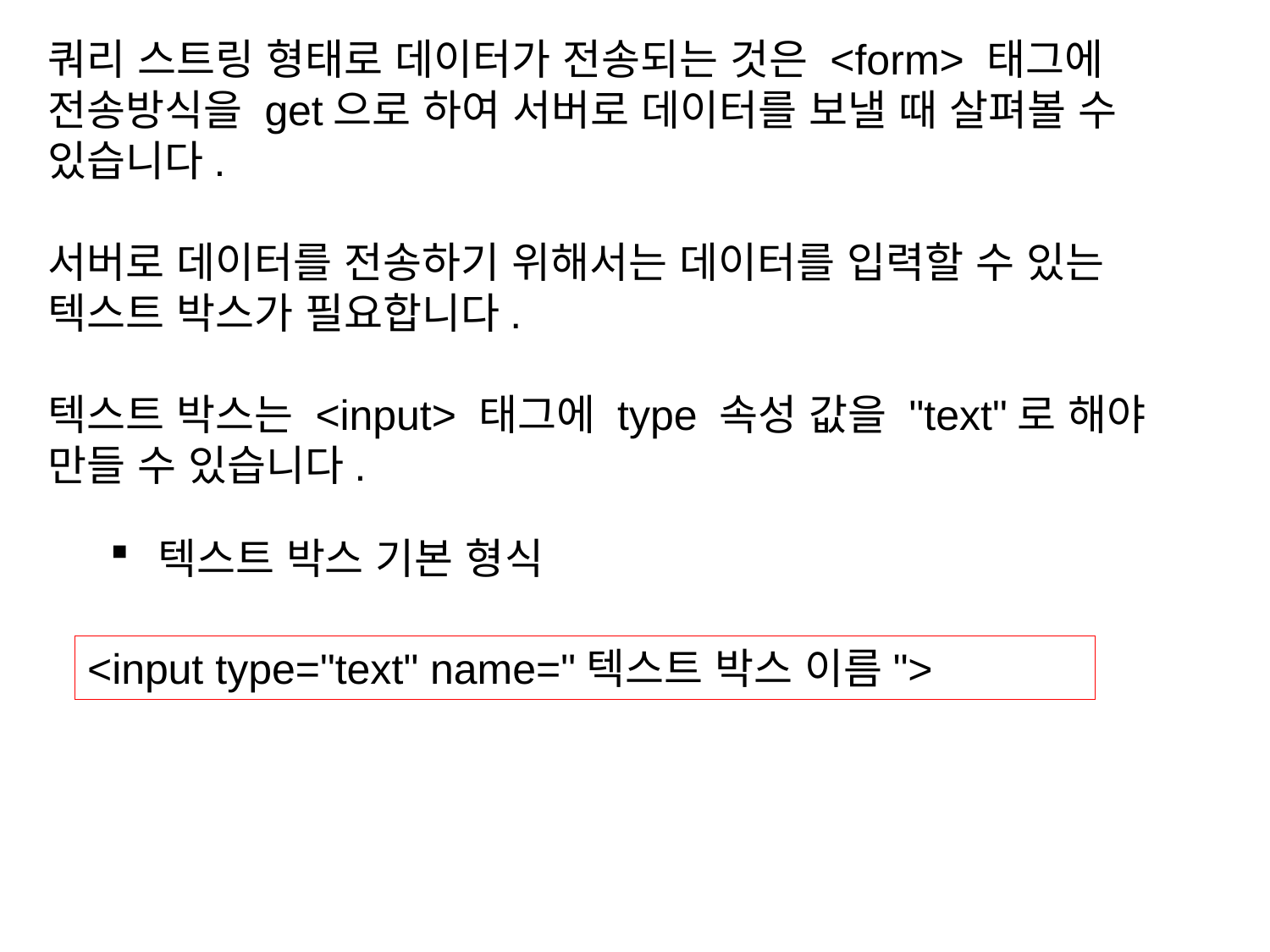

쿼리 스트링 형태로 데이터가 전송되는 것은 <form> 태그에 전송방식을 get으로 하여 서버로 데이터를 보낼 때 살펴볼 수 있습니다.

서버로 데이터를 전송하기 위해서는 데이터를 입력할 수 있는 텍스트 박스가 필요합니다.

텍스트 박스는 <input> 태그에 type 속성 값을 "text"로 해야 만들 수 있습니다.

 값
텍스트 박스 기본 형식
<input type="text" name="텍스트 박스 이름">